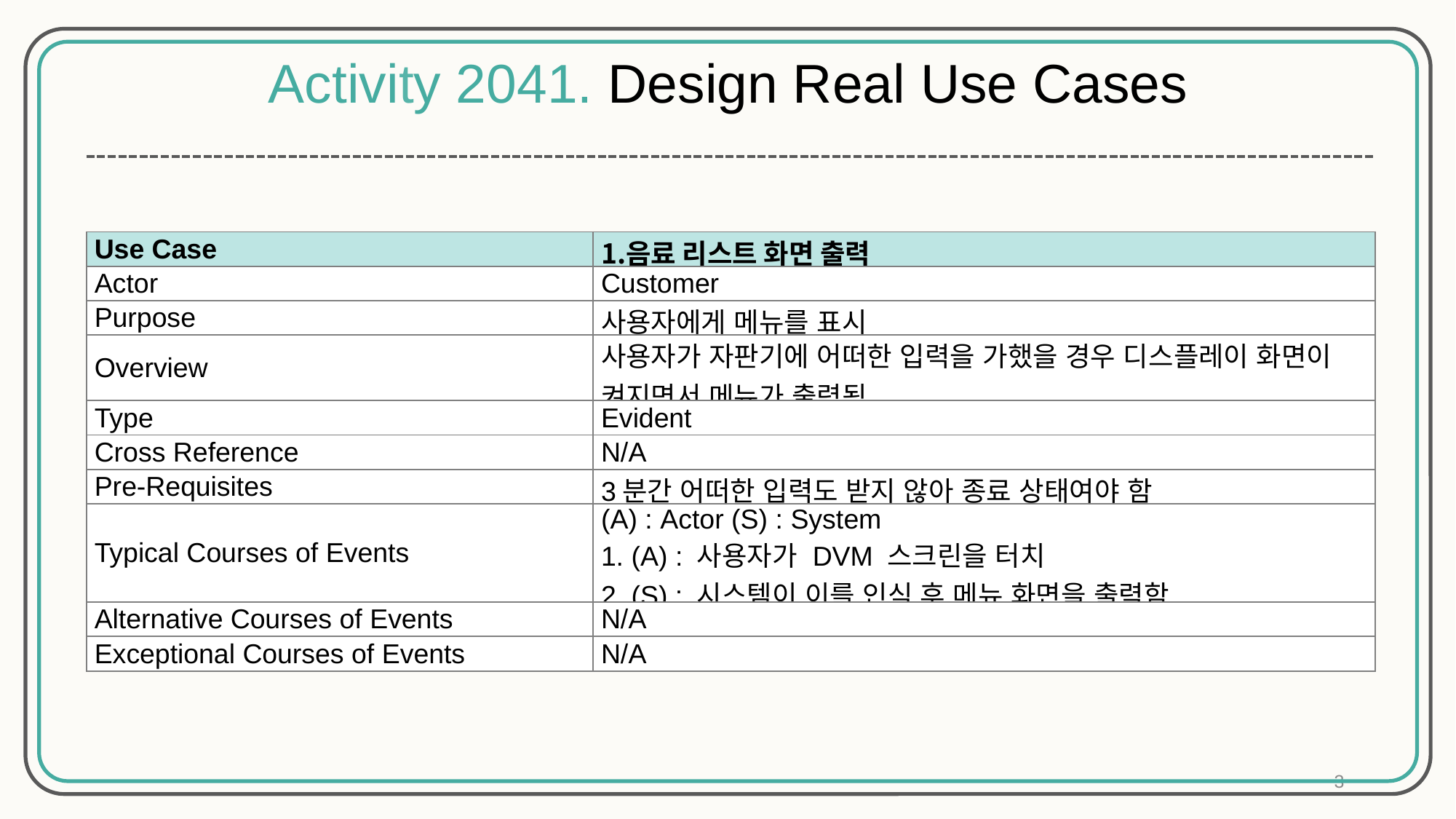

Activity 2041. Design Real Use Cases
| Use Case | 음료 리스트 화면 출력 |
| --- | --- |
| Actor | Customer |
| Purpose | 사용자에게 메뉴를 표시 |
| Overview | 사용자가 자판기에 어떠한 입력을 가했을 경우 디스플레이 화면이 켜지면서 메뉴가 출력됨. |
| Type | Evident |
| Cross Reference | N/A |
| Pre-Requisites | 3분간 어떠한 입력도 받지 않아 종료 상태여야 함 |
| Typical Courses of Events | (A) : Actor (S) : System 1. (A) : 사용자가 DVM 스크린을 터치 2. (S) : 시스템이 이를 인식 후 메뉴 화면을 출력함 |
| Alternative Courses of Events | N/A |
| Exceptional Courses of Events | N/A |
3